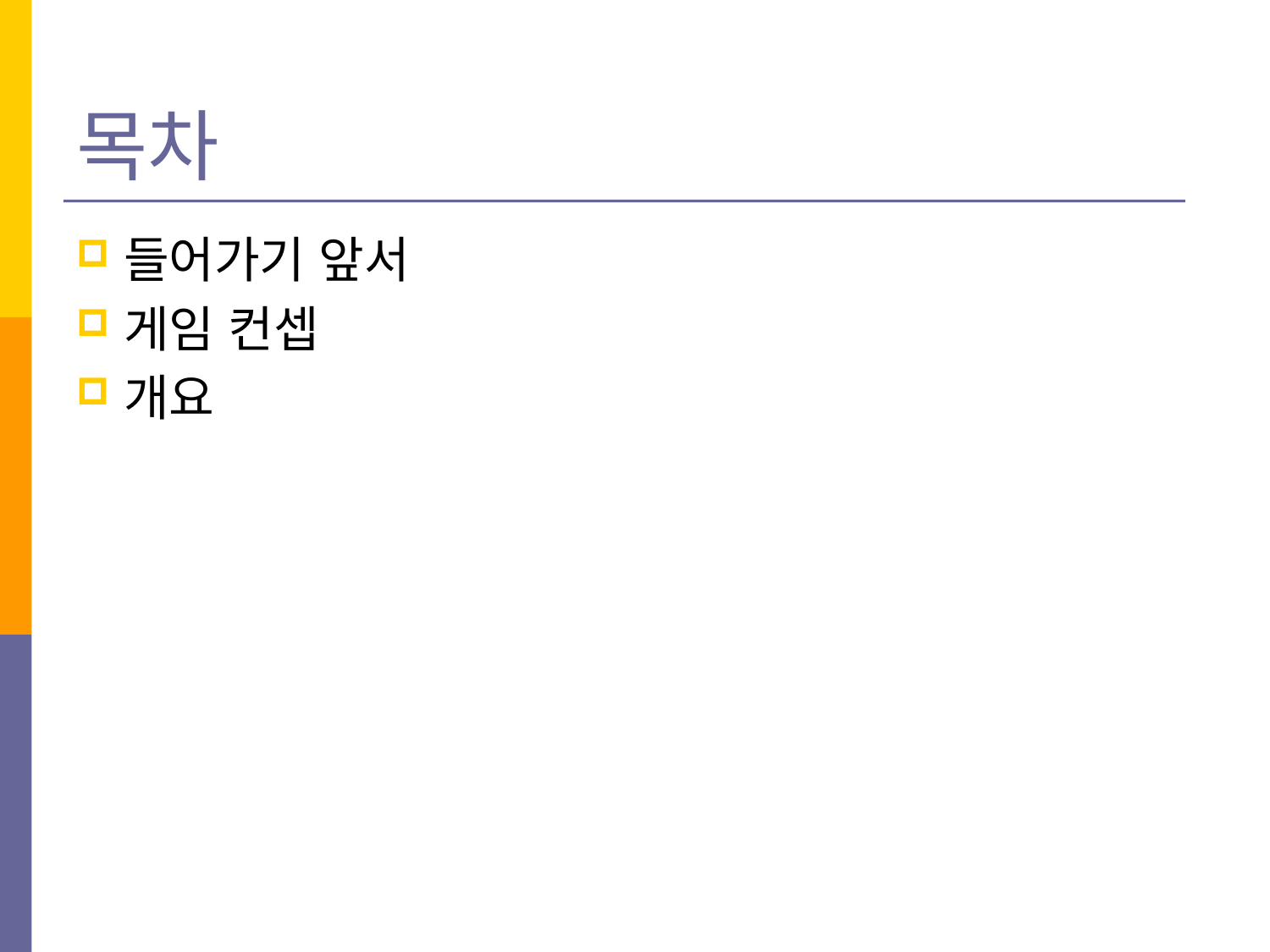

# 목차
들어가기 앞서
게임 컨셉
개요